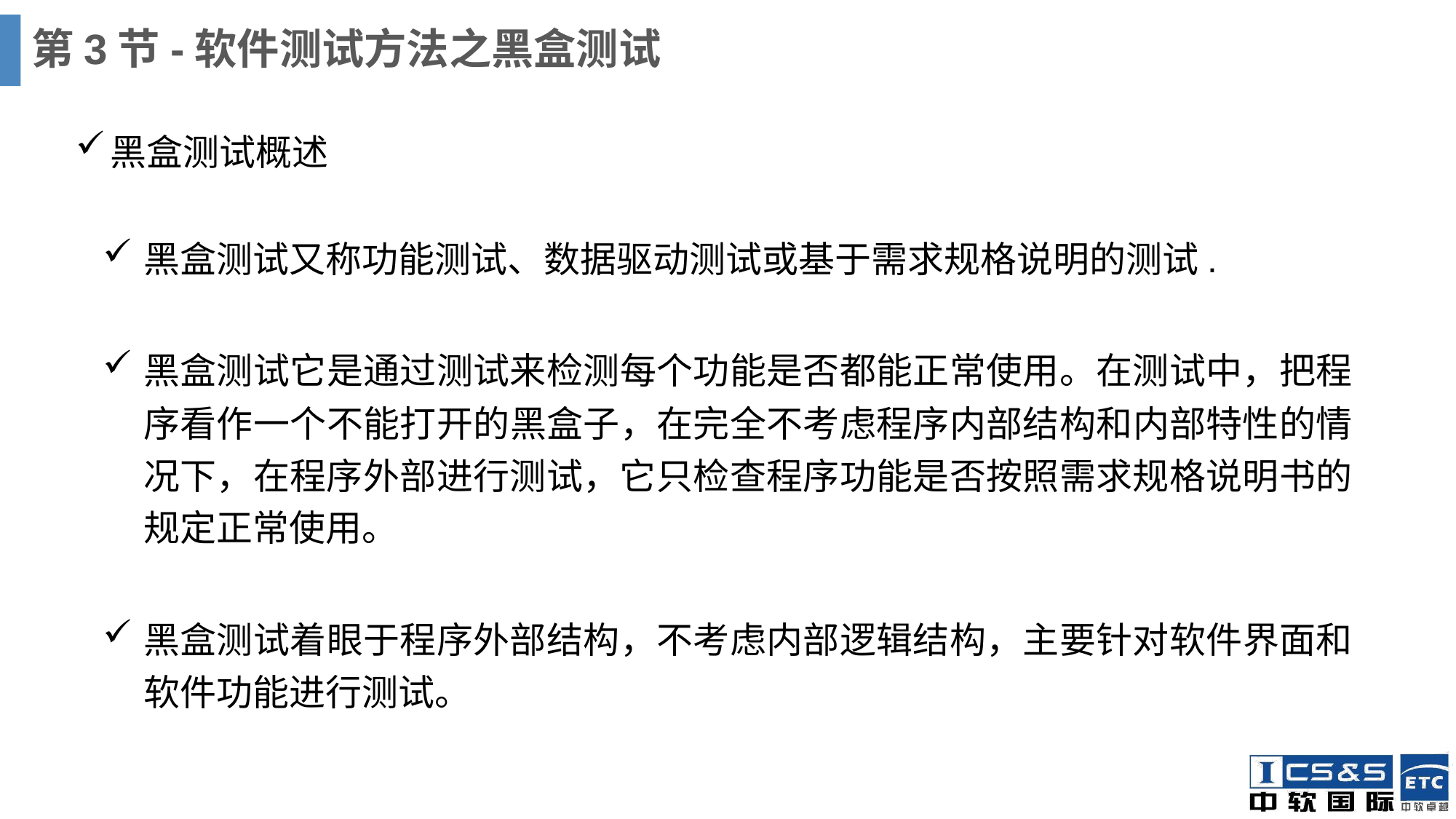

# 第3节-软件测试方法之黑盒测试
黑盒测试概述
黑盒测试又称功能测试、数据驱动测试或基于需求规格说明的测试.

黑盒测试它是通过测试来检测每个功能是否都能正常使用。在测试中，把程序看作一个不能打开的黑盒子，在完全不考虑程序内部结构和内部特性的情况下，在程序外部进行测试，它只检查程序功能是否按照需求规格说明书的规定正常使用。

黑盒测试着眼于程序外部结构，不考虑内部逻辑结构，主要针对软件界面和软件功能进行测试。